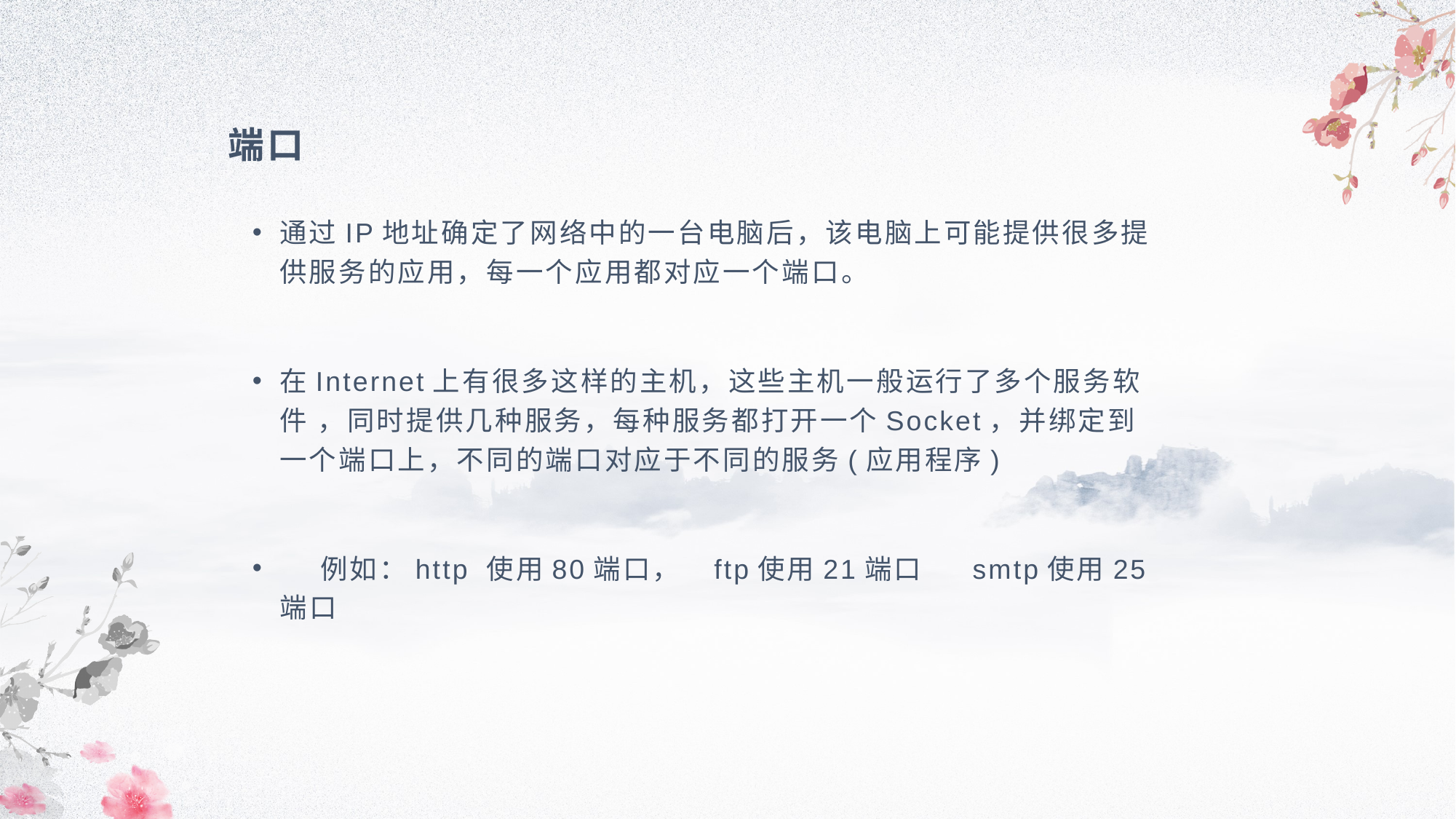

# 端口
通过IP地址确定了网络中的一台电脑后，该电脑上可能提供很多提供服务的应用，每一个应用都对应一个端口。

在Internet上有很多这样的主机，这些主机一般运行了多个服务软件 ，同时提供几种服务，每种服务都打开一个Socket，并绑定到一个端口上，不同的端口对应于不同的服务(应用程序)

    例如：http 使用80端口，   ftp使用21端口     smtp使用25端口